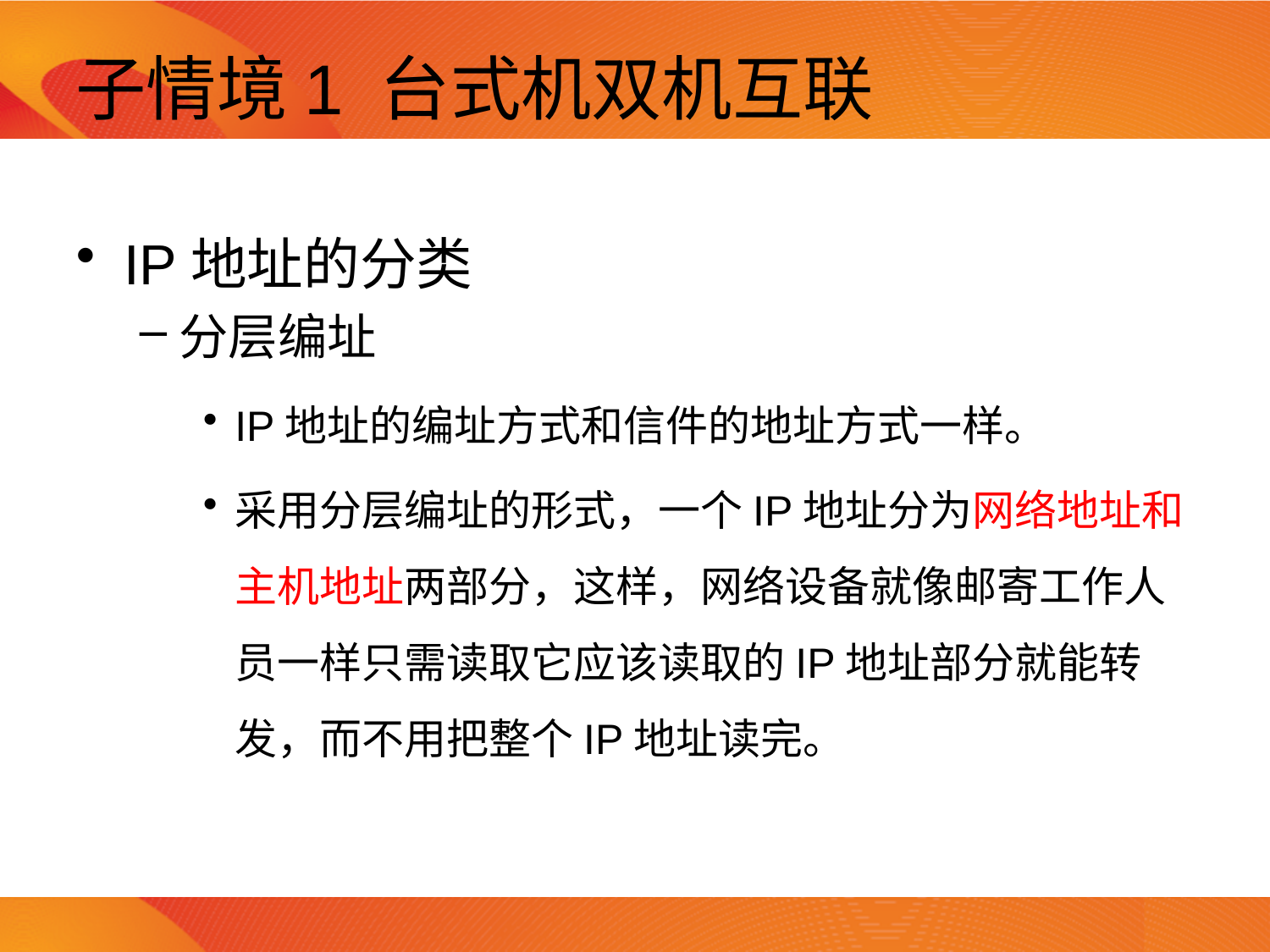

# 子情境1 台式机双机互联
IP地址的分类
分层编址
IP地址的编址方式和信件的地址方式一样。
采用分层编址的形式，一个IP地址分为网络地址和主机地址两部分，这样，网络设备就像邮寄工作人员一样只需读取它应该读取的IP地址部分就能转发，而不用把整个IP地址读完。